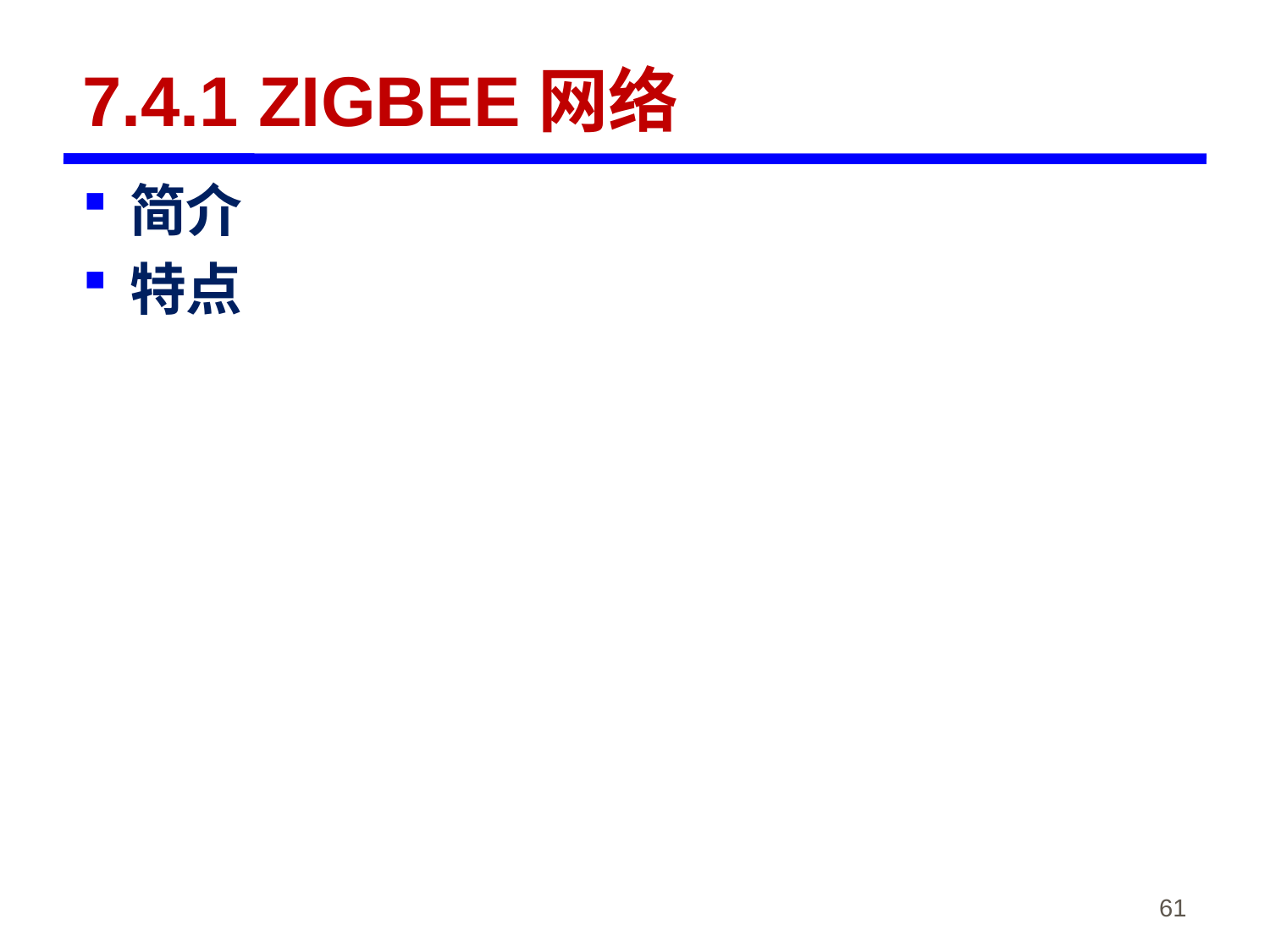

# 7.4.1 ZigBee网络
简介
特点
《物联网概论》-韩毅刚
61